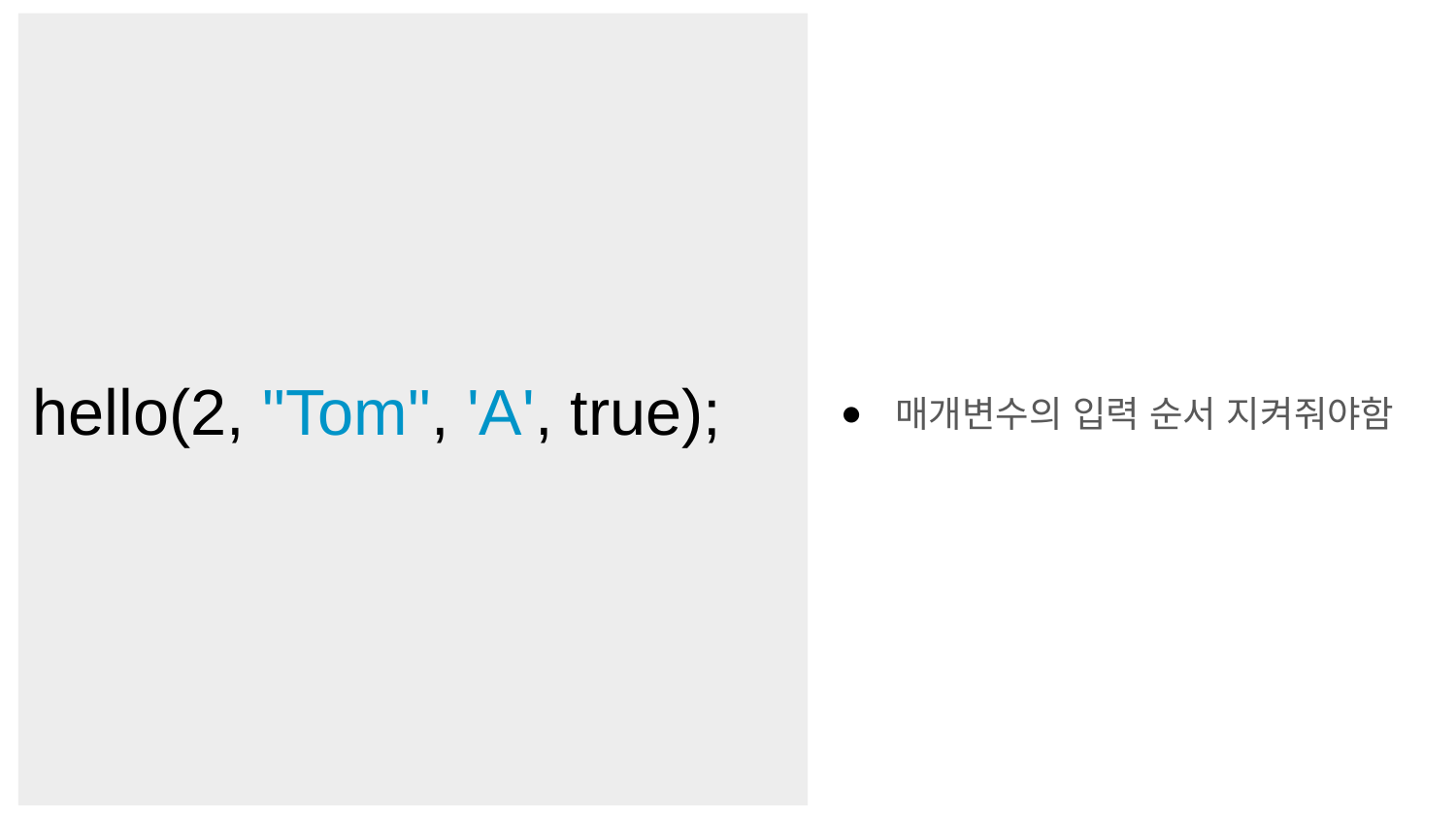

매개변수의 입력 순서 지켜줘야함
hello(2, "Tom", 'A', true);